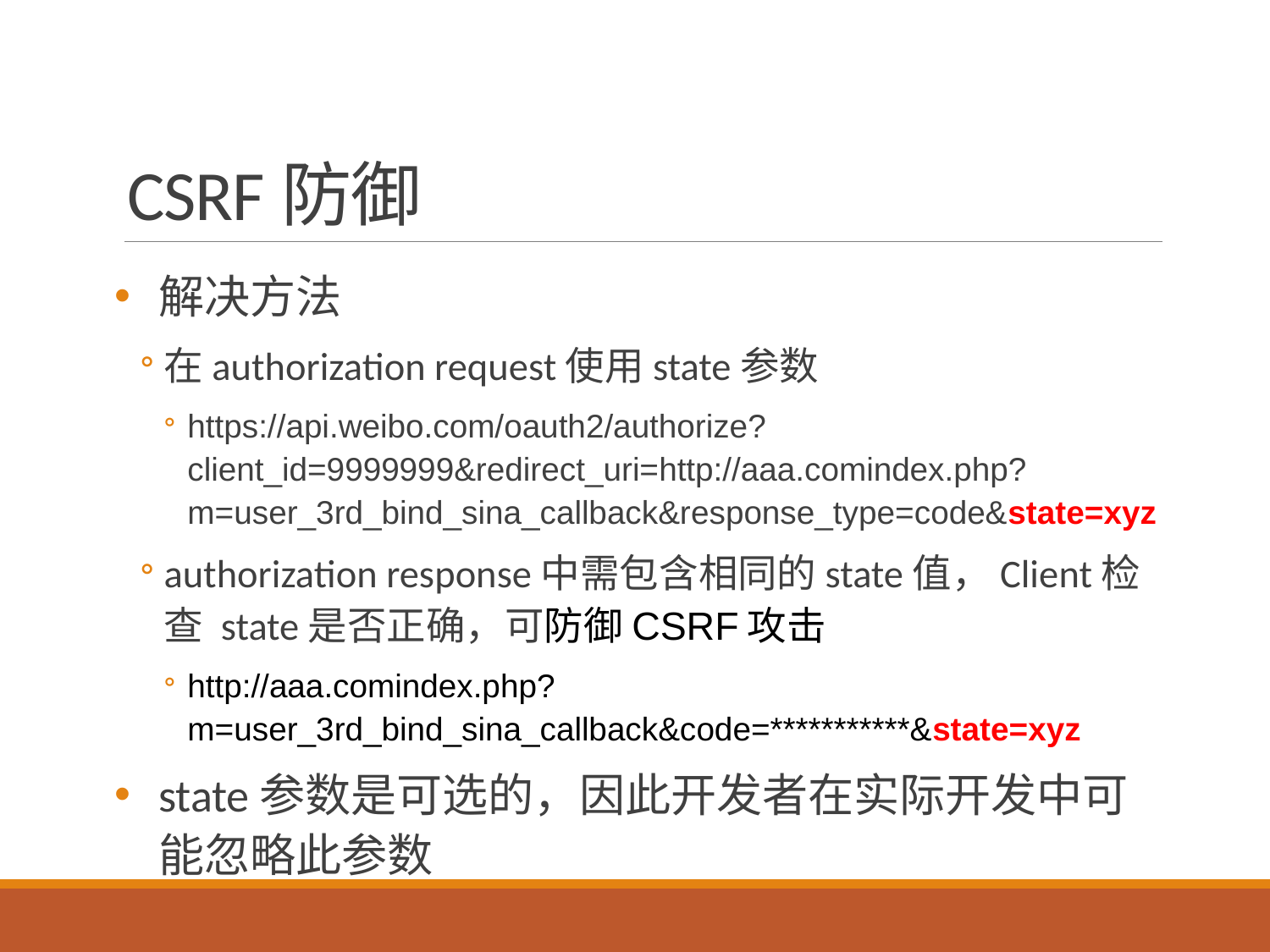

# CSRF防御
解决方法
在authorization request使用state参数
https://api.weibo.com/oauth2/authorize?client_id=9999999&redirect_uri=http://aaa.comindex.php?m=user_3rd_bind_sina_callback&response_type=code&state=xyz
authorization response中需包含相同的state值，Client检查 state是否正确，可防御CSRF攻击
http://aaa.comindex.php?m=user_3rd_bind_sina_callback&code=***********&state=xyz
state参数是可选的，因此开发者在实际开发中可能忽略此参数